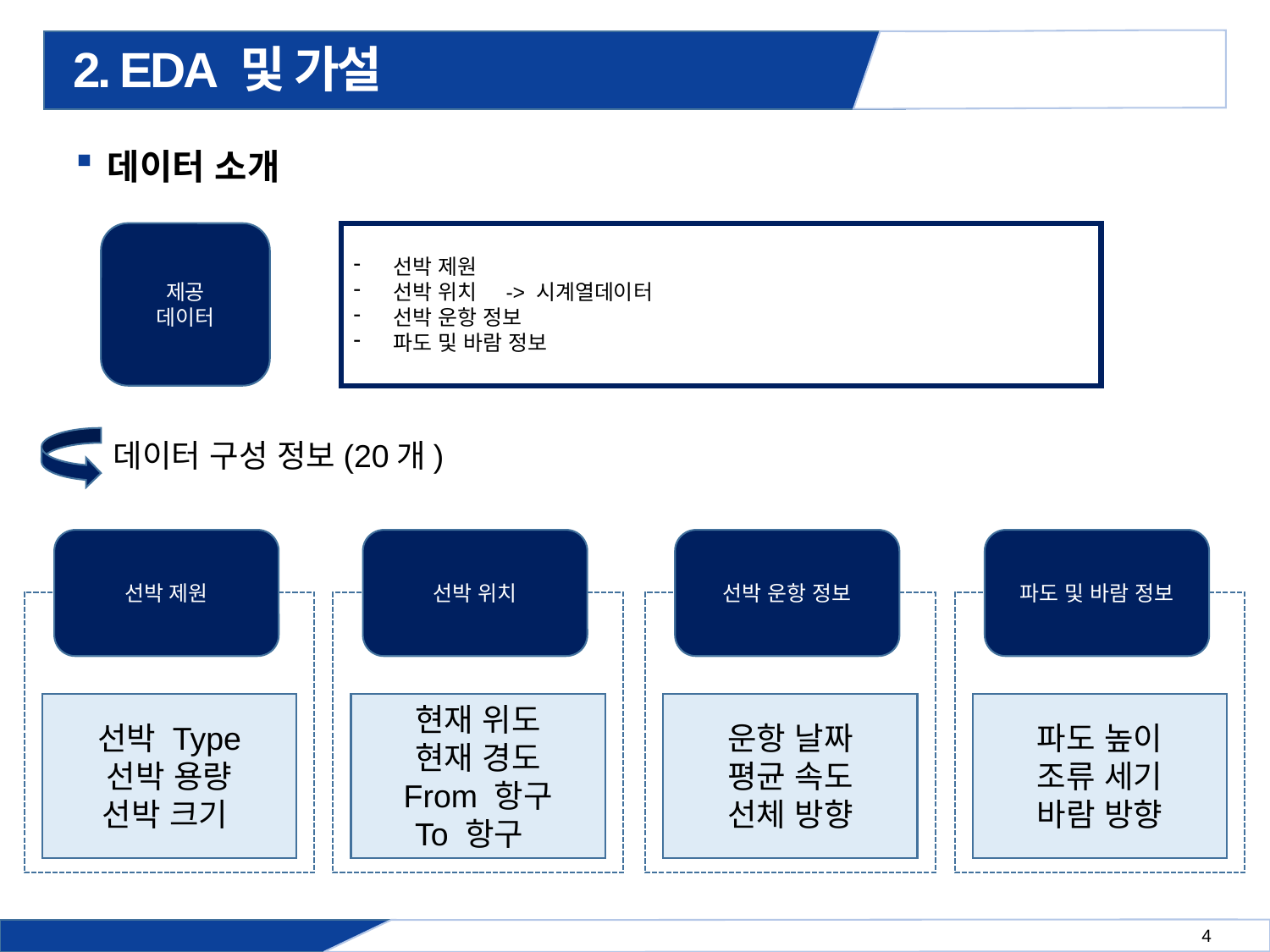

# 2. EDA 및 가설
데이터 소개

제공
데이터
선박 제원
선박 위치    -> 시계열데이터
선박 운항 정보
파도 및 바람 정보

데이터 구성 정보(20개)
선박 제원
선박 위치
선박 운항 정보
파도 및 바람 정보

선박 Type
선박 용량
선박 크기
현재 위도
현재 경도
From 항구
To 항구
운항 날짜
평균 속도
선체 방향
파도 높이
조류 세기
바람 방향
4